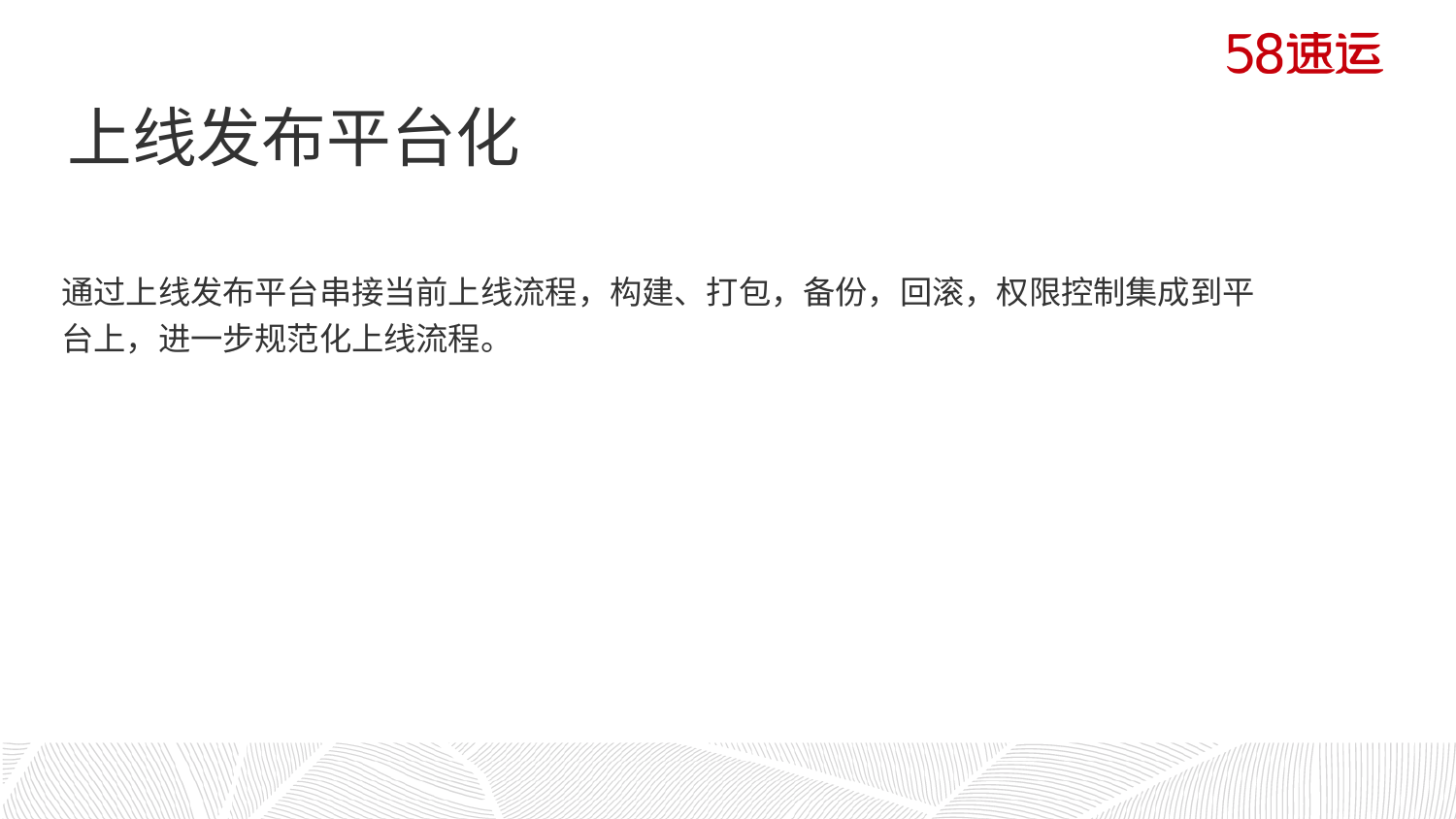

上线发布平台化

通过上线发布平台串接当前上线流程，构建、打包，备份，回滚，权限控制集成到平台上，进一步规范化上线流程。